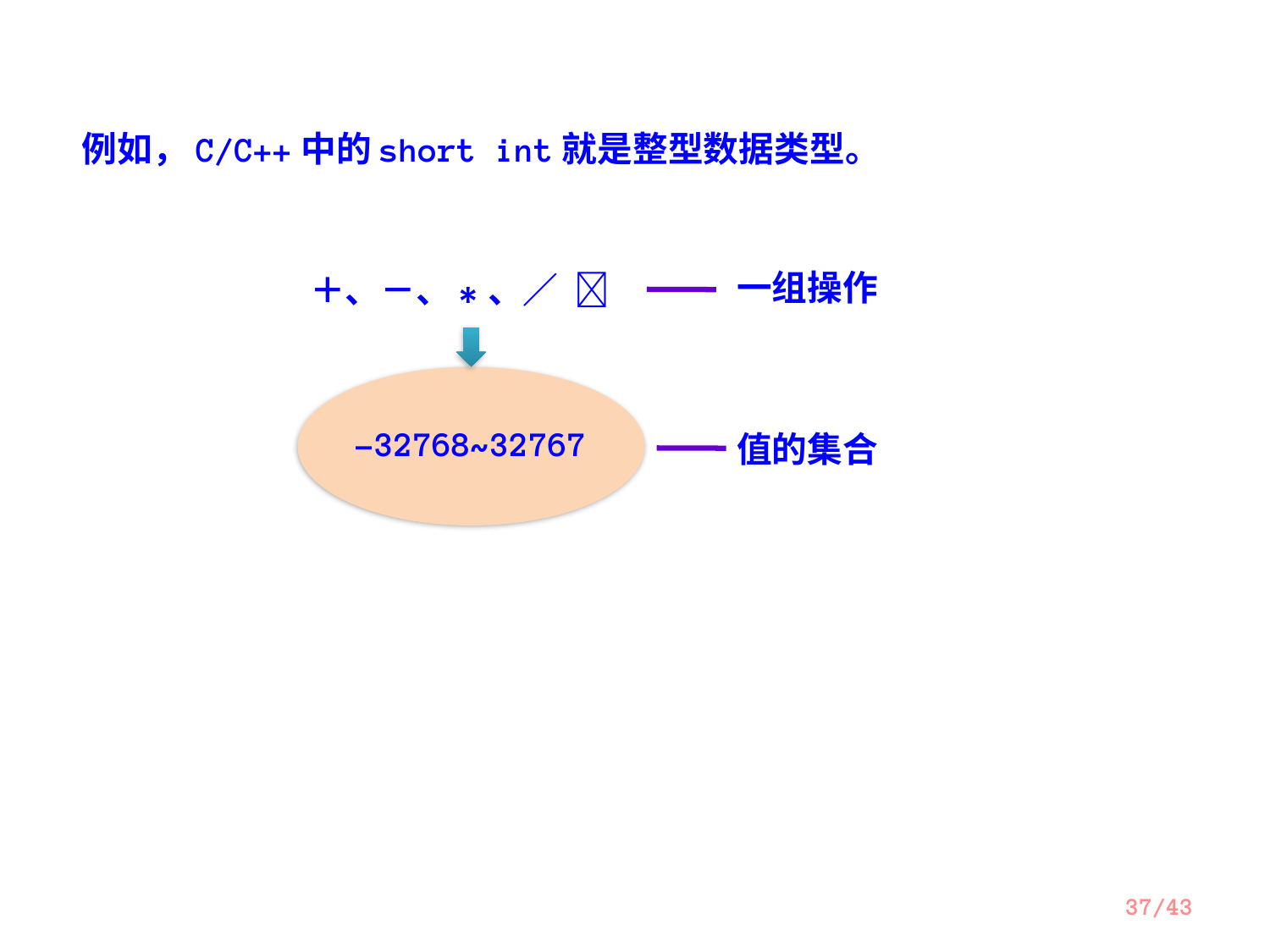

例如，C/C++中的short int就是整型数据类型。
一组操作
值的集合
＋、－、*、／  …

-32768~32767
37/43